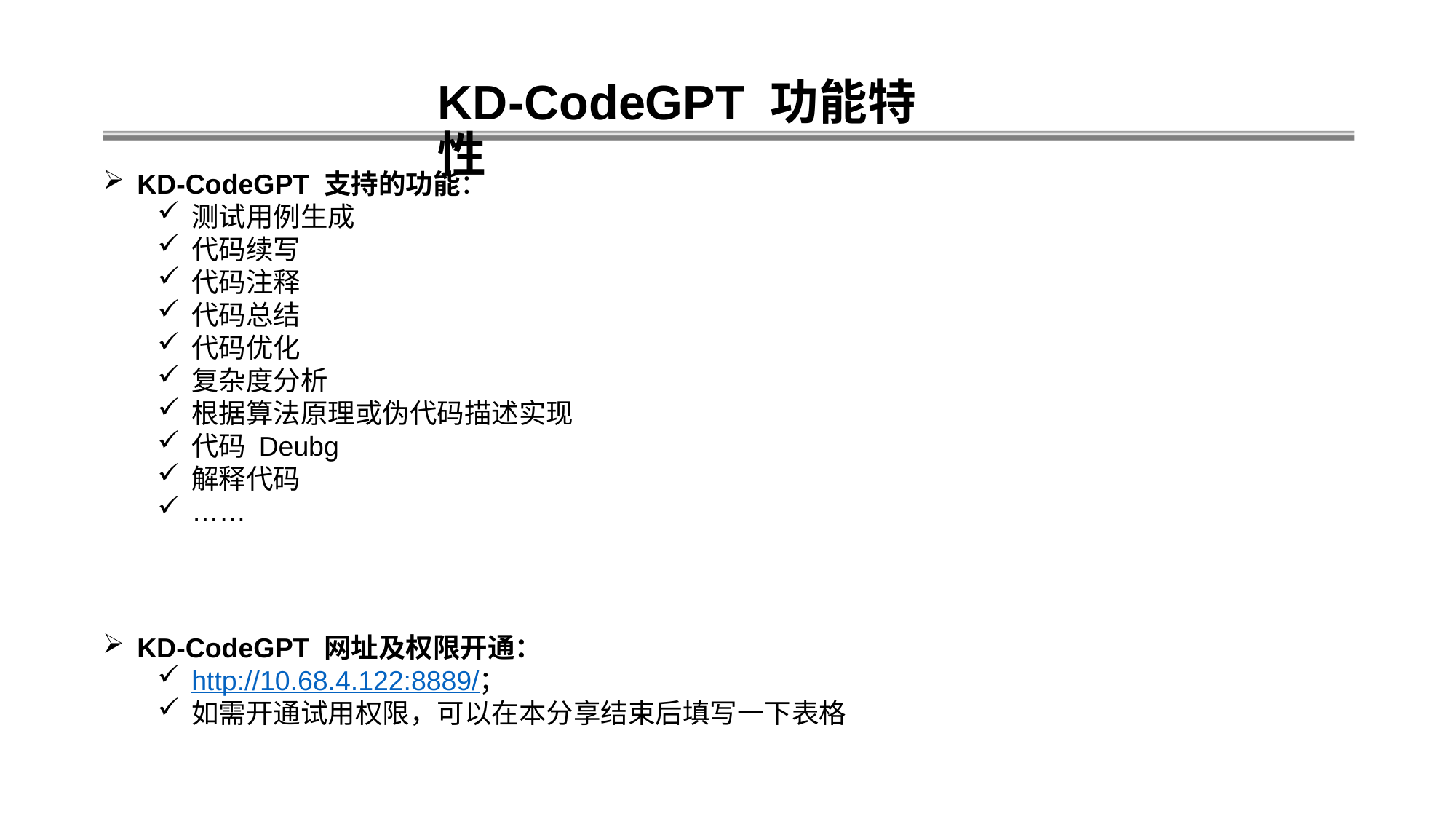

KD-CodeGPT 功能特性
KD-CodeGPT 支持的功能：
测试用例生成
代码续写
代码注释
代码总结
代码优化
复杂度分析
根据算法原理或伪代码描述实现
代码 Deubg
解释代码
……
KD-CodeGPT 网址及权限开通：
http://10.68.4.122:8889/；
如需开通试用权限，可以在本分享结束后填写一下表格